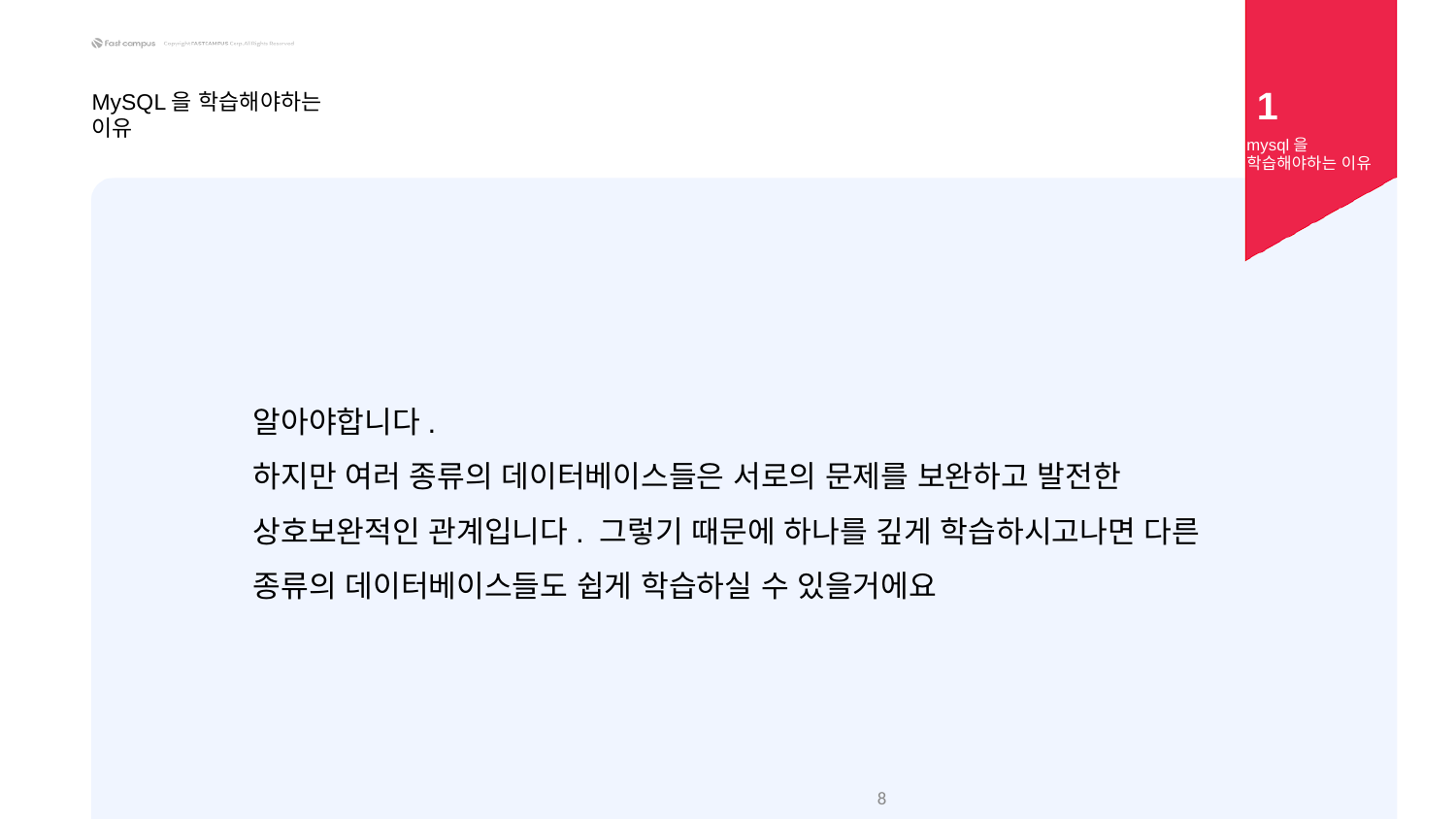

1
MySQL을 학습해야하는 이유

mysql을 학습해야하는 이유

알아야합니다.
하지만 여러 종류의 데이터베이스들은 서로의 문제를 보완하고 발전한 상호보완적인 관계입니다. 그렇기 때문에 하나를 깊게 학습하시고나면 다른 종류의 데이터베이스들도 쉽게 학습하실 수 있을거에요

8